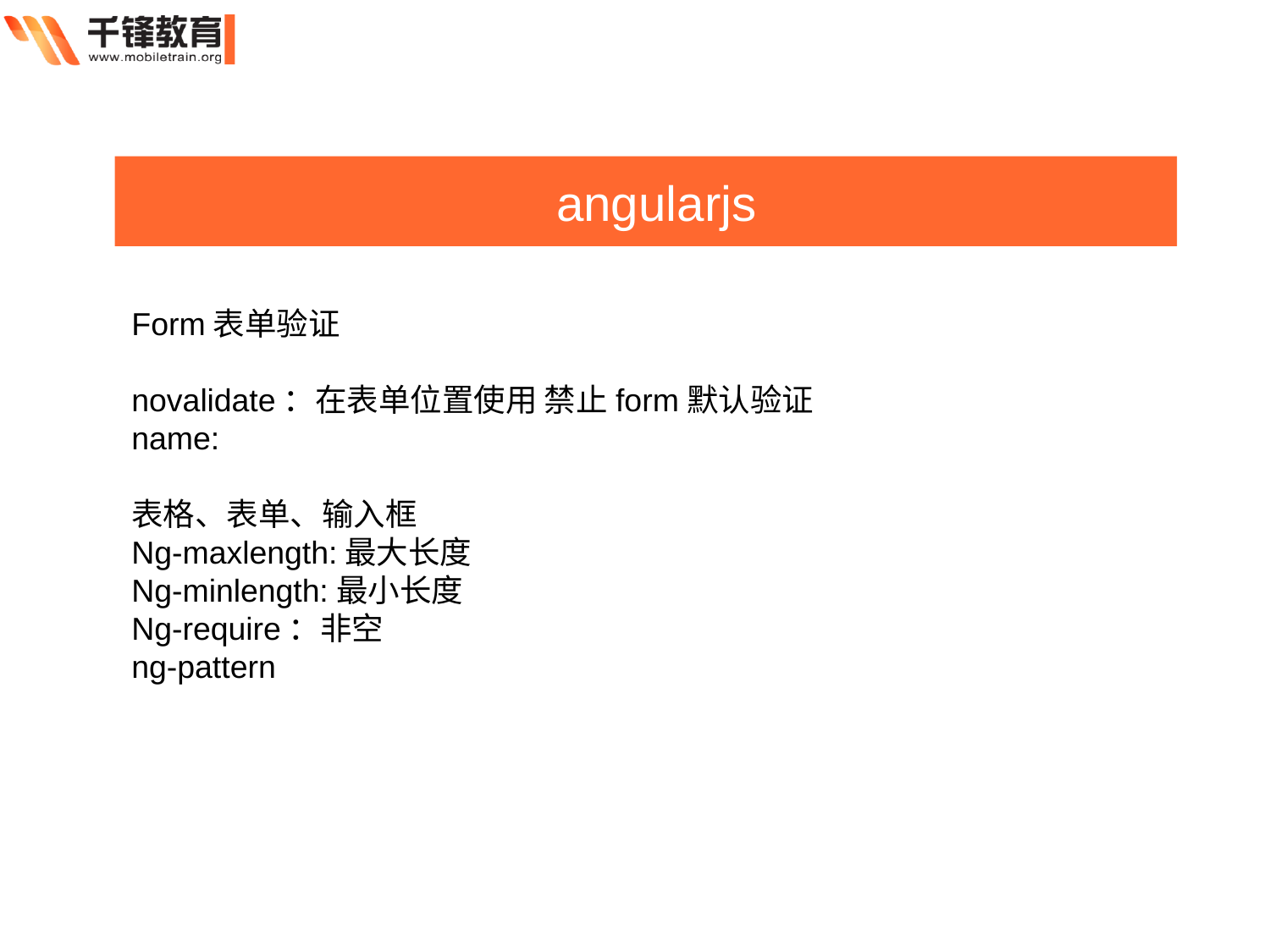

angularjs
Form表单验证

novalidate：在表单位置使用 禁止form默认验证
name:

表格、表单、输入框
Ng-maxlength:最大长度
Ng-minlength:最小长度
Ng-require：非空
ng-pattern